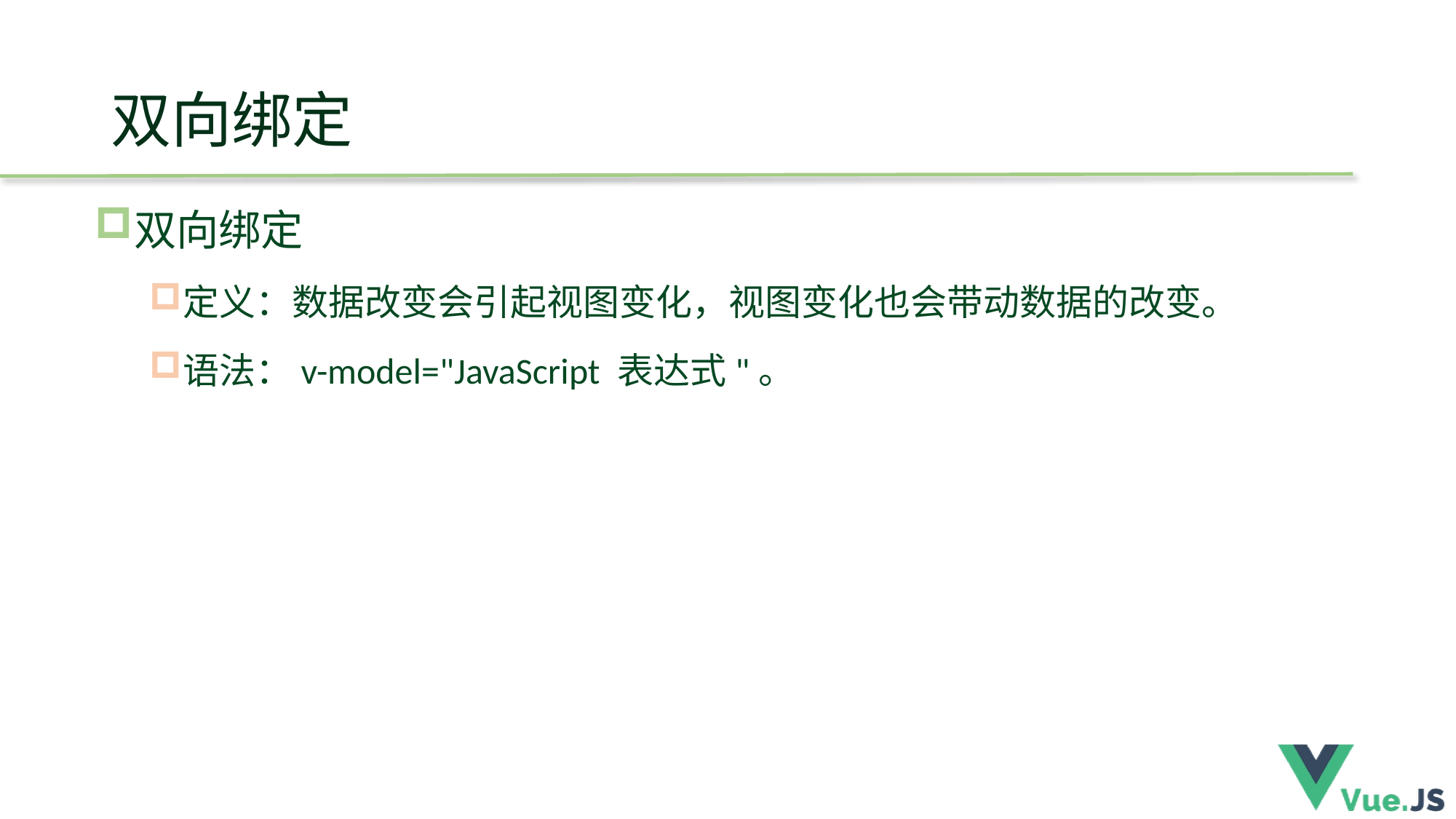

# 双向绑定
双向绑定
定义：数据改变会引起视图变化，视图变化也会带动数据的改变。
语法：v-model="JavaScript 表达式"。